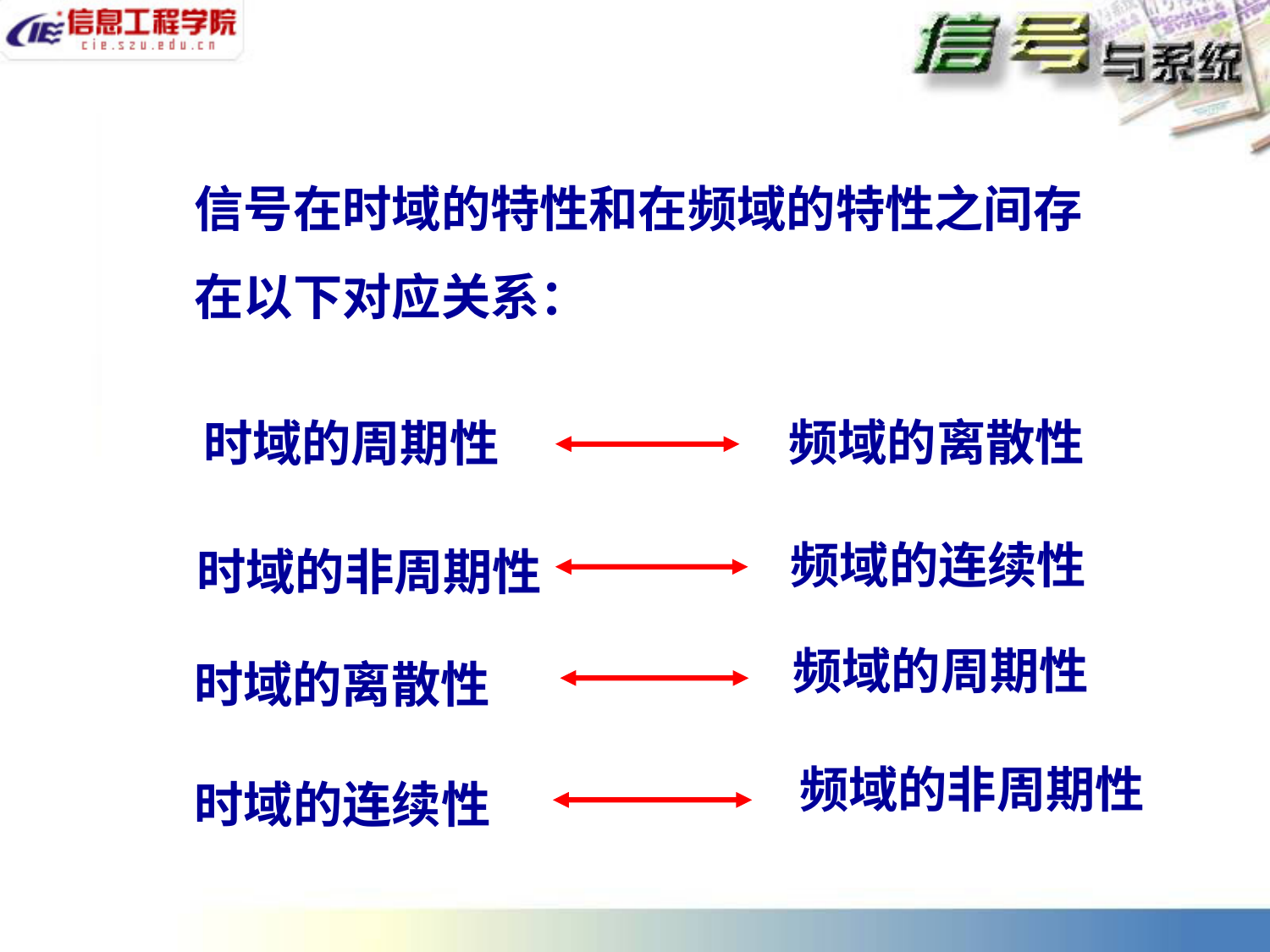

信号在时域的特性和在频域的特性之间存在以下对应关系：
时域的周期性
频域的离散性

时域的非周期性
频域的连续性

时域的离散性
频域的周期性

时域的连续性
频域的非周期性